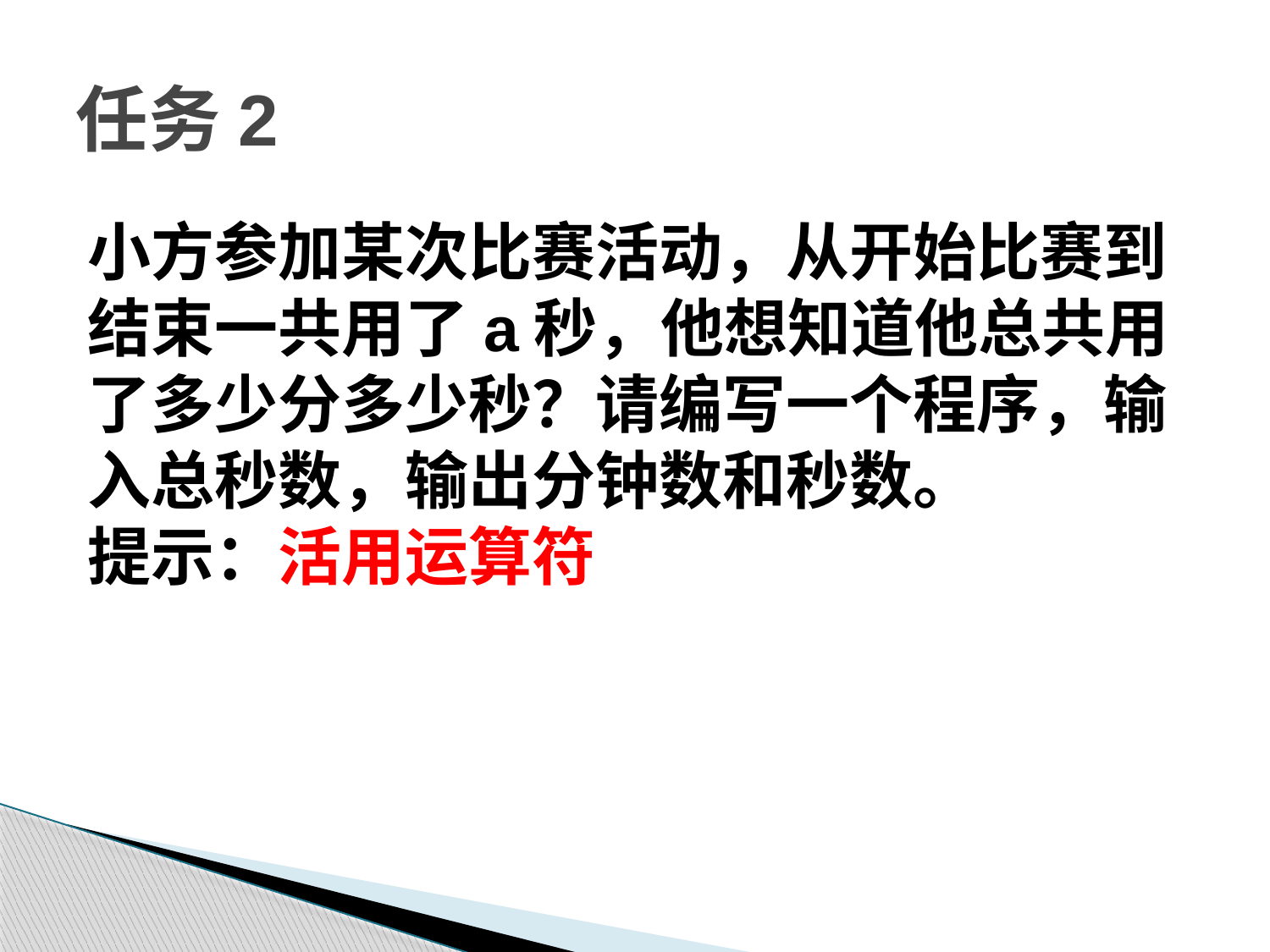

# 任务2
小方参加某次比赛活动，从开始比赛到结束一共用了a秒，他想知道他总共用了多少分多少秒？请编写一个程序，输入总秒数，输出分钟数和秒数。
提示：活用运算符